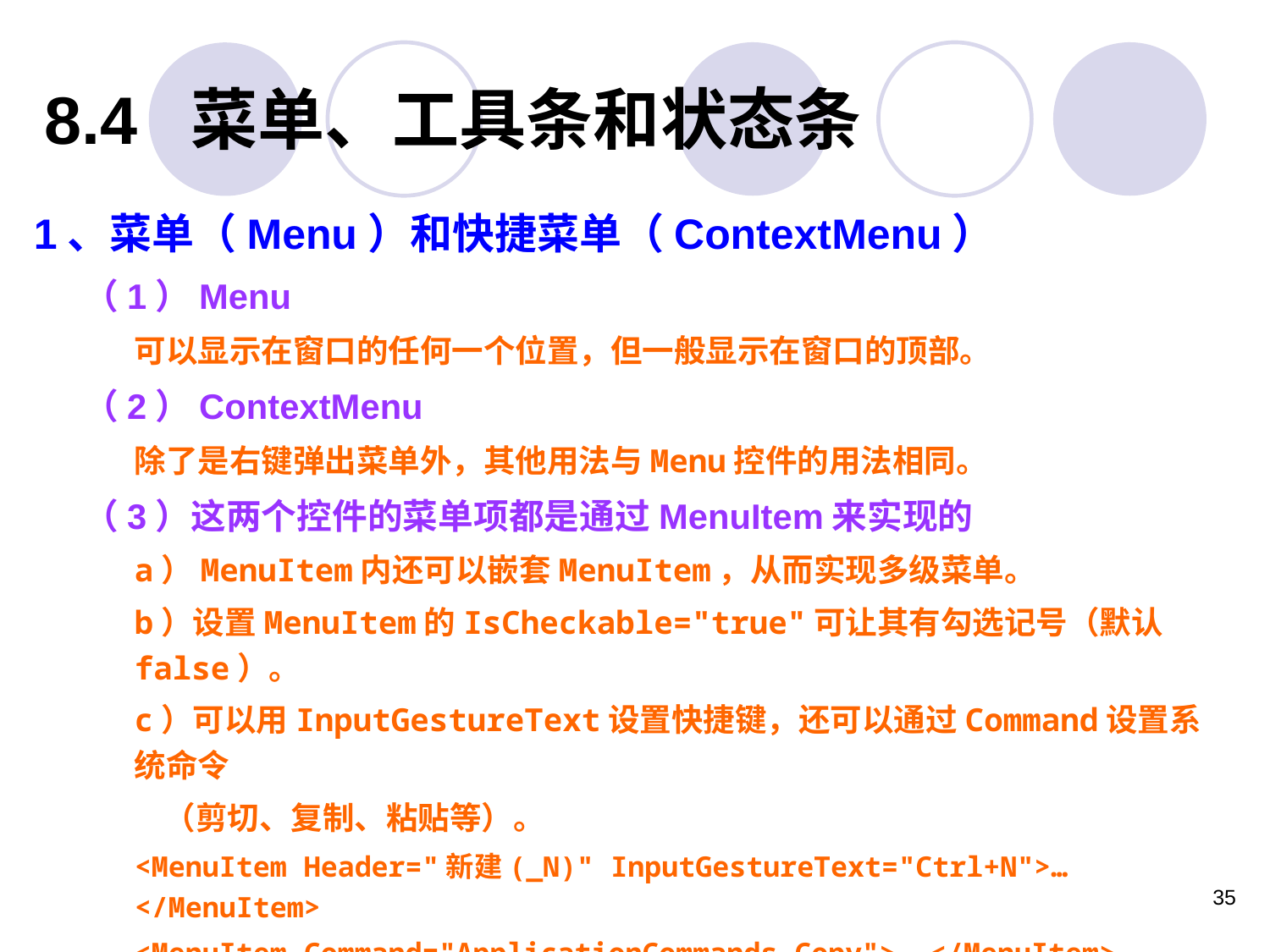

8.4  菜单、工具条和状态条
1、菜单（Menu）和快捷菜单（ContextMenu）
（1）Menu
可以显示在窗口的任何一个位置，但一般显示在窗口的顶部。
（2）ContextMenu
除了是右键弹出菜单外，其他用法与Menu控件的用法相同。
（3）这两个控件的菜单项都是通过MenuItem来实现的
a）MenuItem内还可以嵌套MenuItem，从而实现多级菜单。
b）设置MenuItem的IsCheckable="true"可让其有勾选记号（默认false）。
c）可以用InputGestureText设置快捷键，还可以通过Command设置系统命令
   （剪切、复制、粘贴等）。
<MenuItem Header="新建(_N)" InputGestureText="Ctrl+N">… </MenuItem>
<MenuItem Command="ApplicationCommands.Copy">… </MenuItem>
35